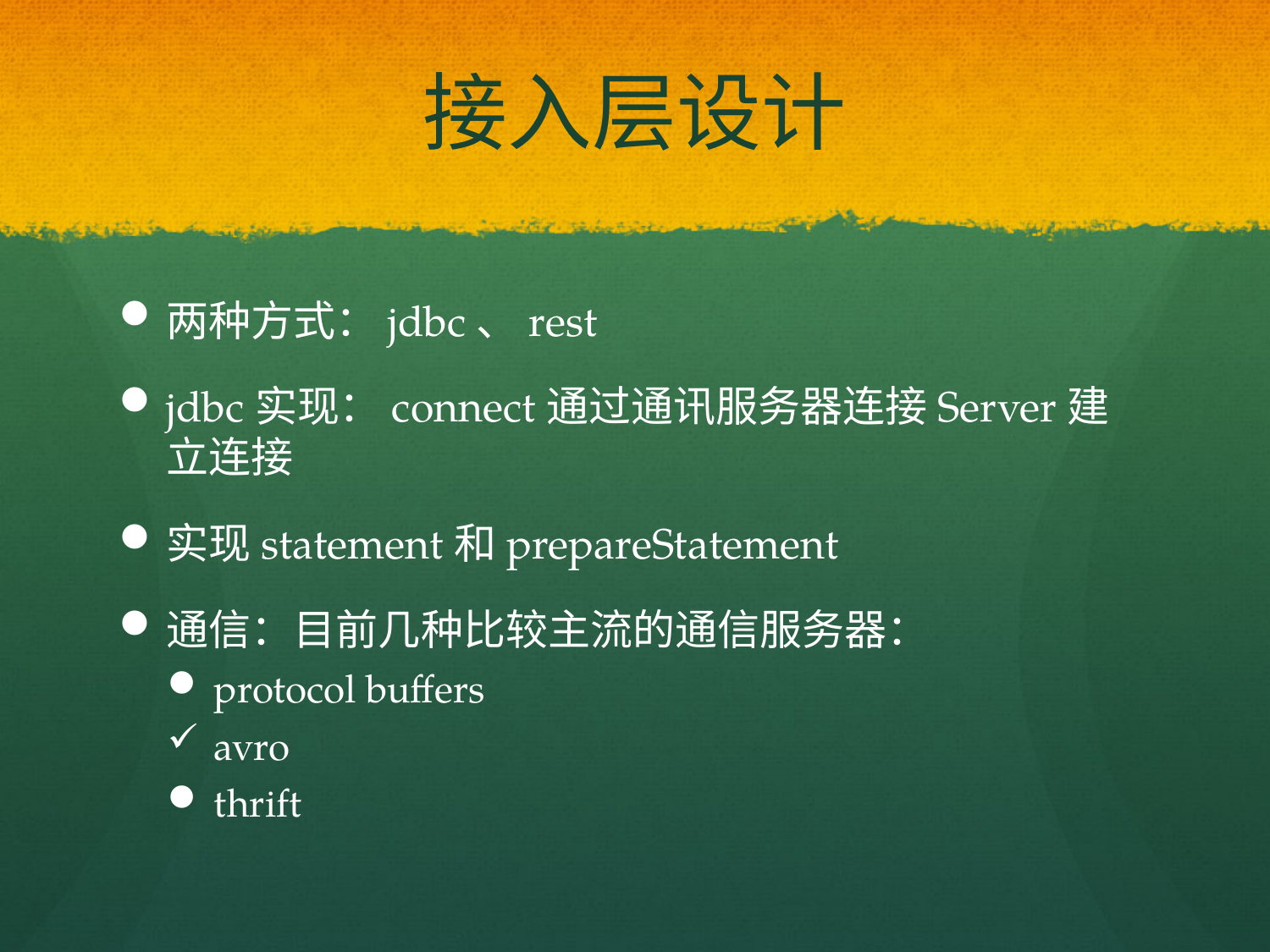

# 接入层设计
两种方式：jdbc、rest
jdbc实现：connect通过通讯服务器连接Server建立连接
实现statement和prepareStatement
通信：目前几种比较主流的通信服务器：
protocol buffers
avro
thrift